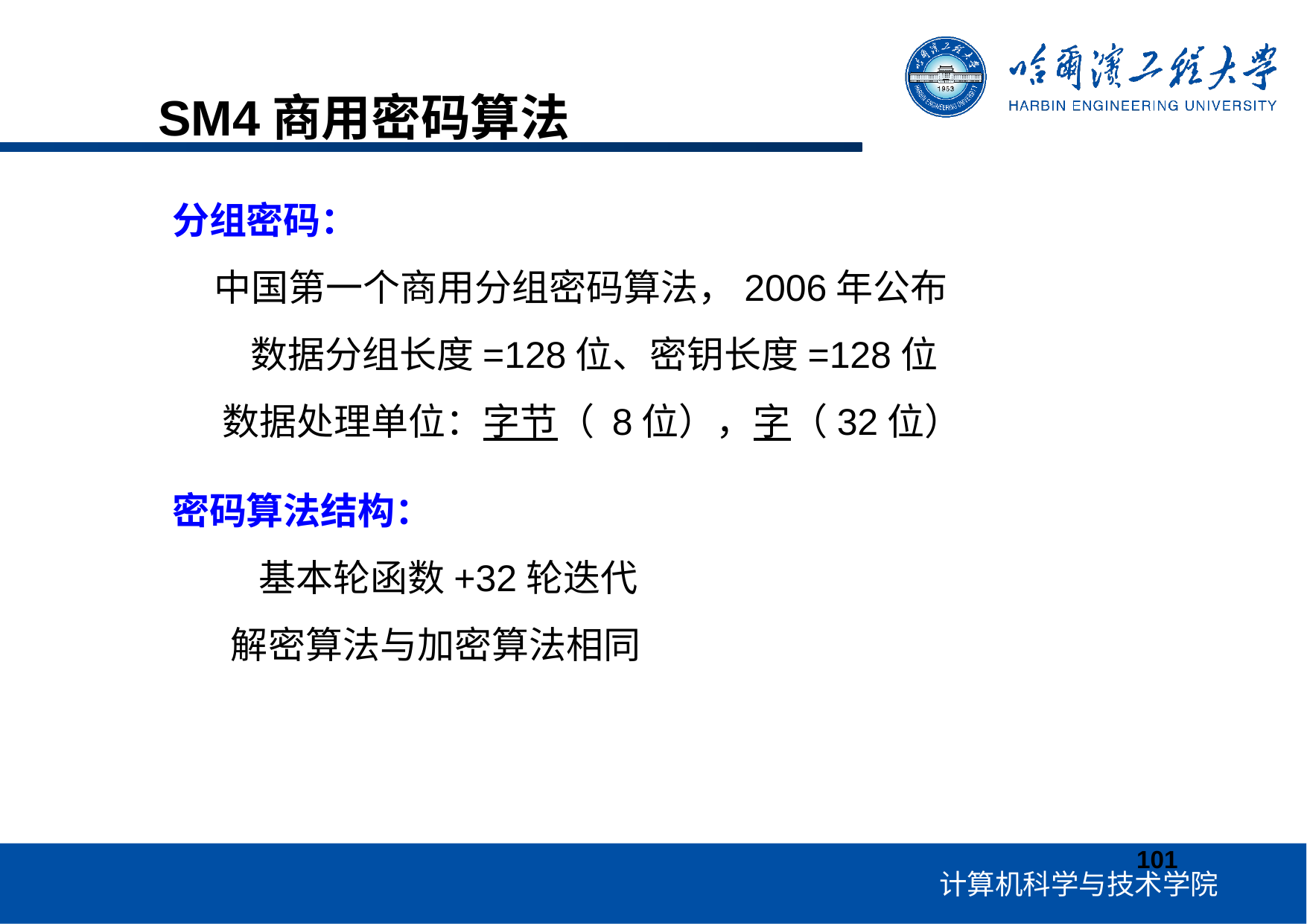

SM4商用密码算法
          分组密码：
               中国第一个商用分组密码算法，2006年公布
	      数据分组长度=128位、密钥长度=128位
                数据处理单位：字节（ 8位），字（32位）

          密码算法结构：
	       基本轮函数+32轮迭代
                 解密算法与加密算法相同

101